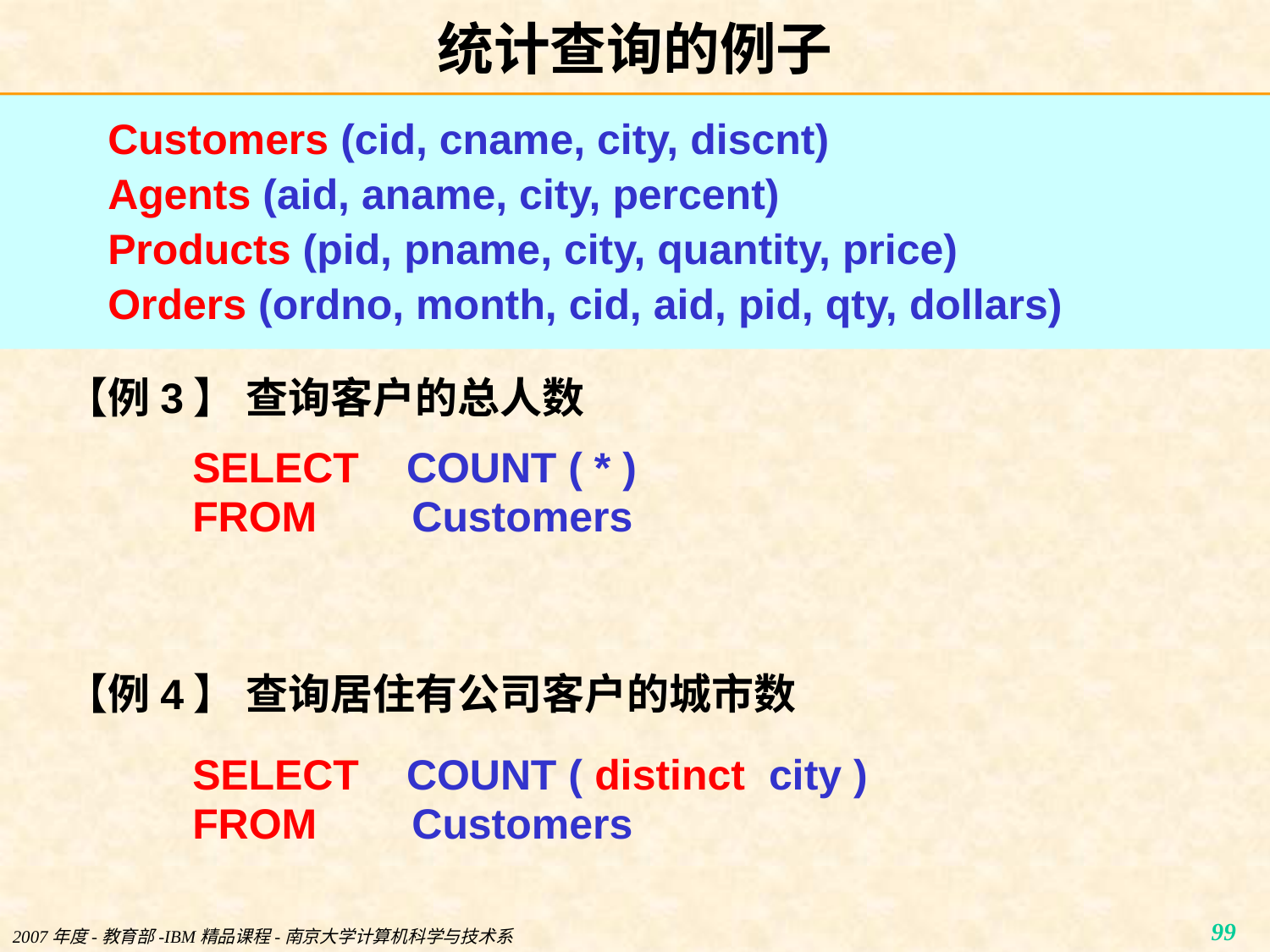

# 统计查询的例子

Customers (cid, cname, city, discnt)
Agents (aid, aname, city, percent)
Products (pid, pname, city, quantity, price)
Orders (ordno, month, cid, aid, pid, qty, dollars)
【例3】 查询客户的总人数
SELECT    COUNT ( * )
FROM        Customers
【例4】 查询居住有公司客户的城市数
SELECT    COUNT ( distinct  city )
FROM        Customers
99
2007年度-教育部-IBM精品课程-南京大学计算机科学与技术系